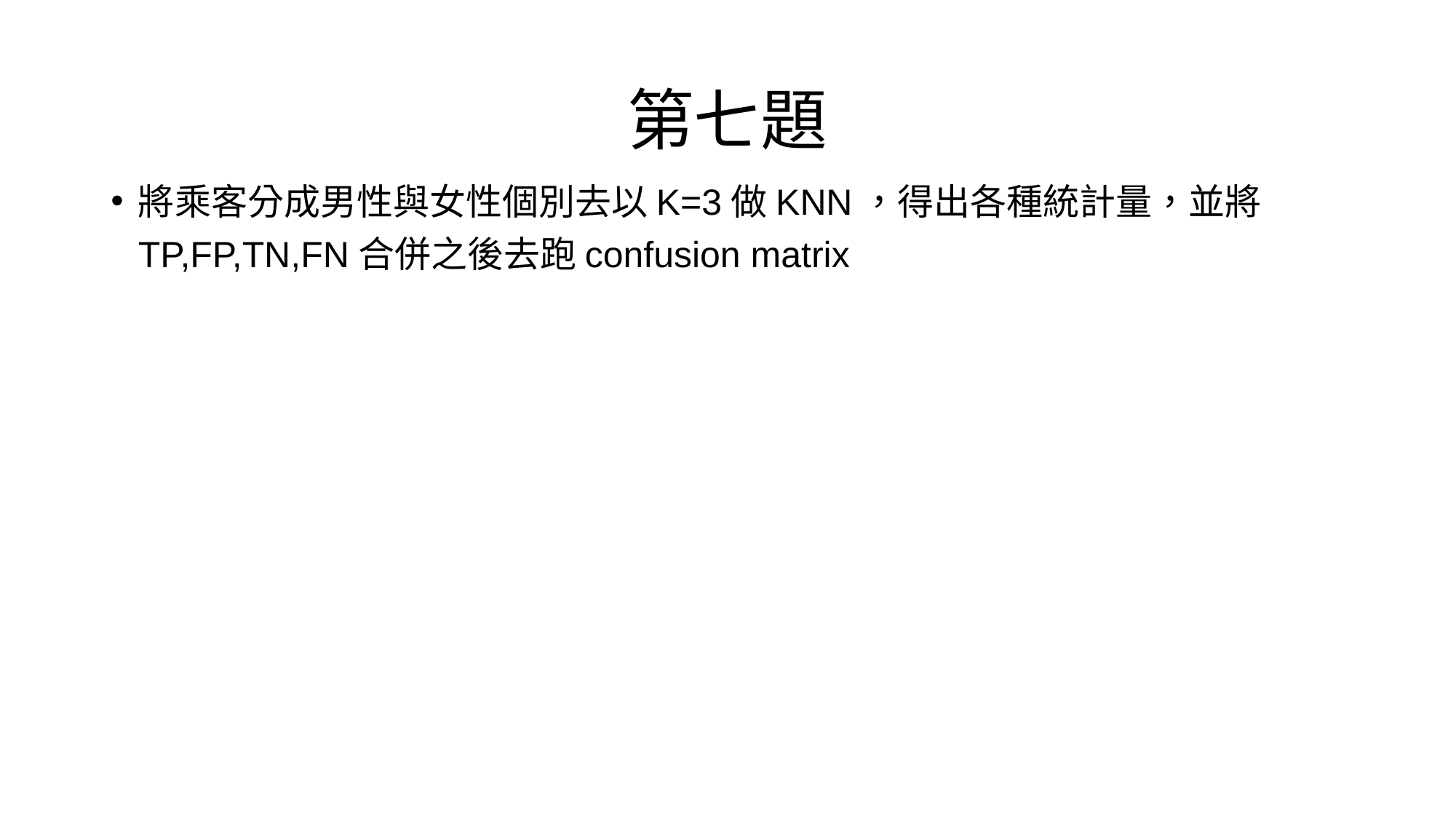

# 第七題
將乘客分成男性與女性個別去以K=3做KNN，得出各種統計量，並將TP,FP,TN,FN合併之後去跑confusion matrix